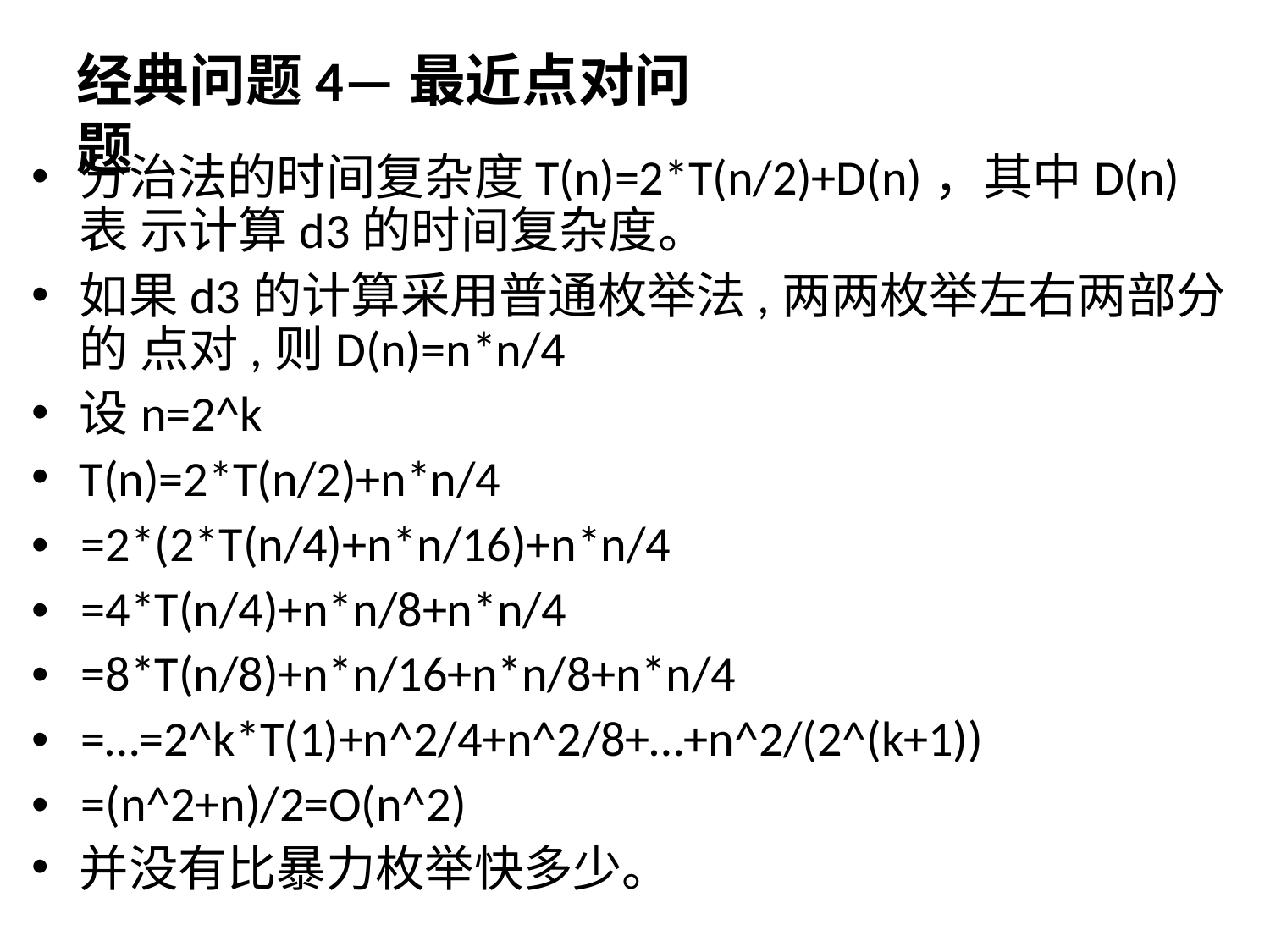

# 经典问题4—最近点对问题
分治法的时间复杂度T(n)=2*T(n/2)+D(n)，其中D(n)表 示计算d3的时间复杂度。
如果d3的计算采用普通枚举法,两两枚举左右两部分的 点对,则D(n)=n*n/4
设n=2^k
T(n)=2*T(n/2)+n*n/4
•	=2*(2*T(n/4)+n*n/16)+n*n/4
•	=4*T(n/4)+n*n/8+n*n/4
•	=8*T(n/8)+n*n/16+n*n/8+n*n/4
•	=…=2^k*T(1)+n^2/4+n^2/8+…+n^2/(2^(k+1))
•	=(n^2+n)/2=O(n^2)
并没有比暴力枚举快多少。